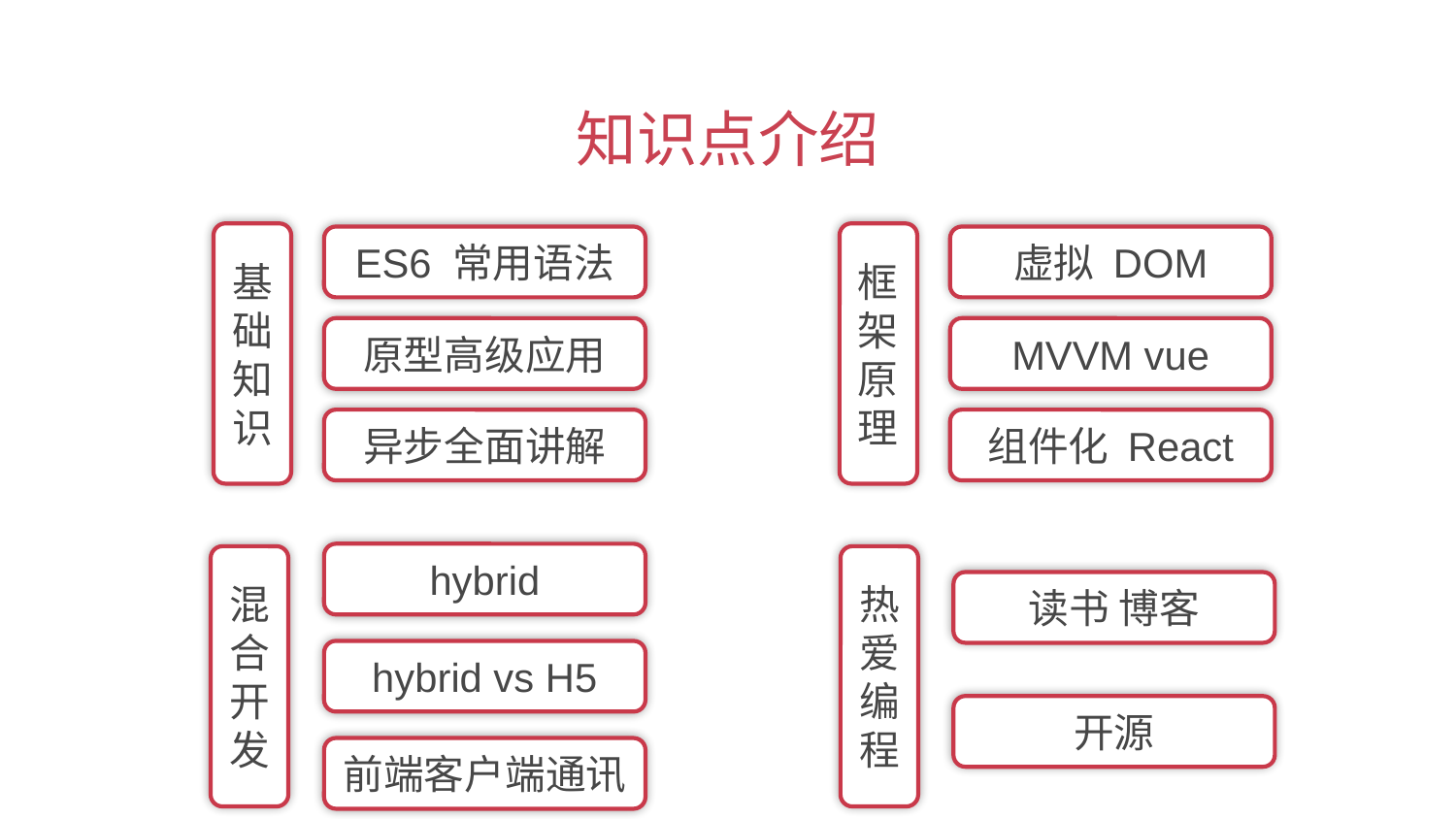

知识点介绍

基础知识

框架原理

ES6 常用语法

虚拟 DOM

原型高级应用

MVVM vue

异步全面讲解

组件化 React

hybrid

混合开发

热爱编程

读书 博客

hybrid vs H5

开源

前端客户端通讯